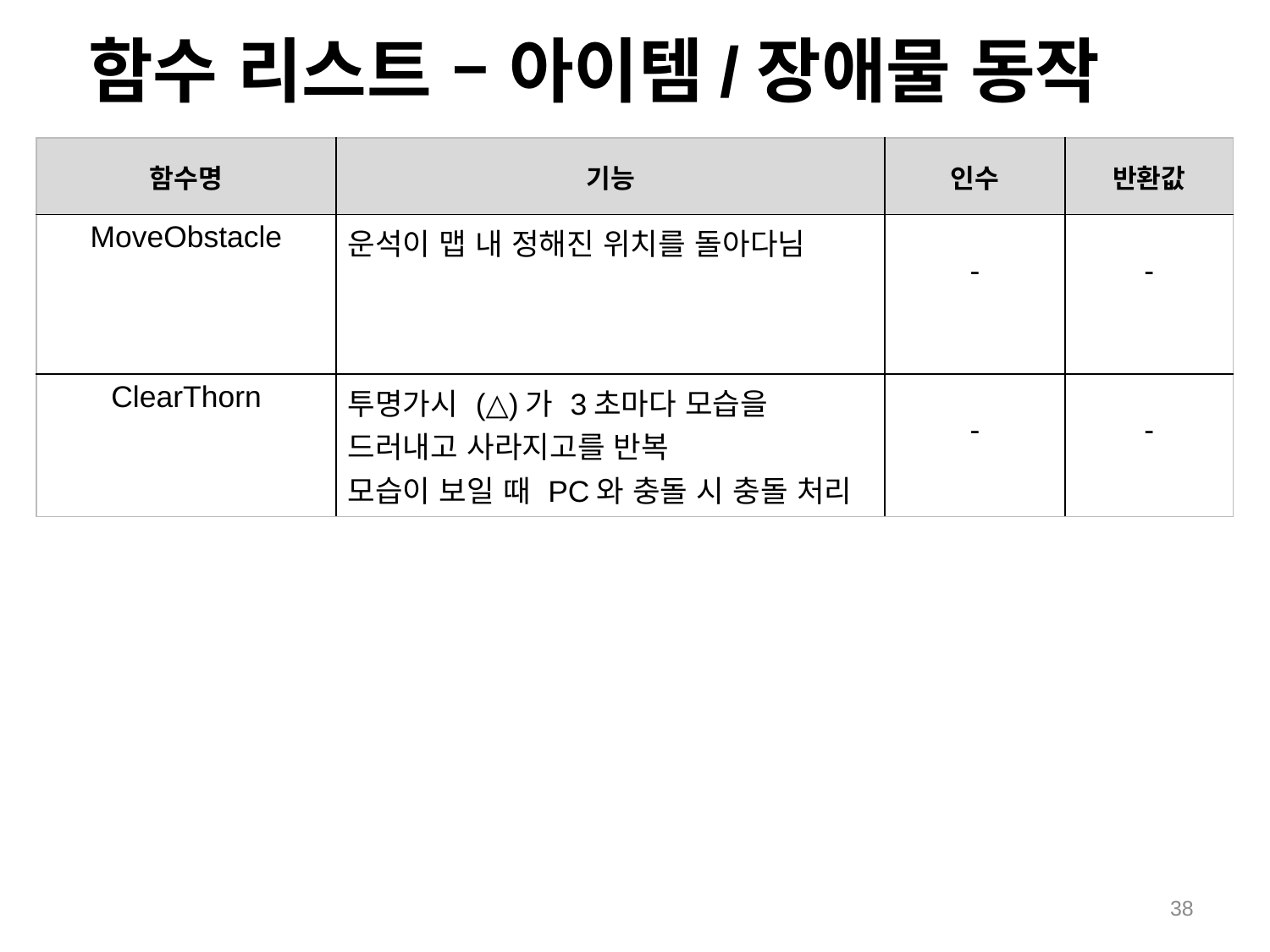

함수 리스트 – 아이템/장애물 동작
| 함수명 | 기능 | 인수 | 반환값 |
| --- | --- | --- | --- |
| MoveObstacle | 운석이 맵 내 정해진 위치를 돌아다님 | - | - |
| ClearThorn | 투명가시 (△)가 3초마다 모습을 드러내고 사라지고를 반복 모습이 보일 때 PC와 충돌 시 충돌 처리 | - | - |
38